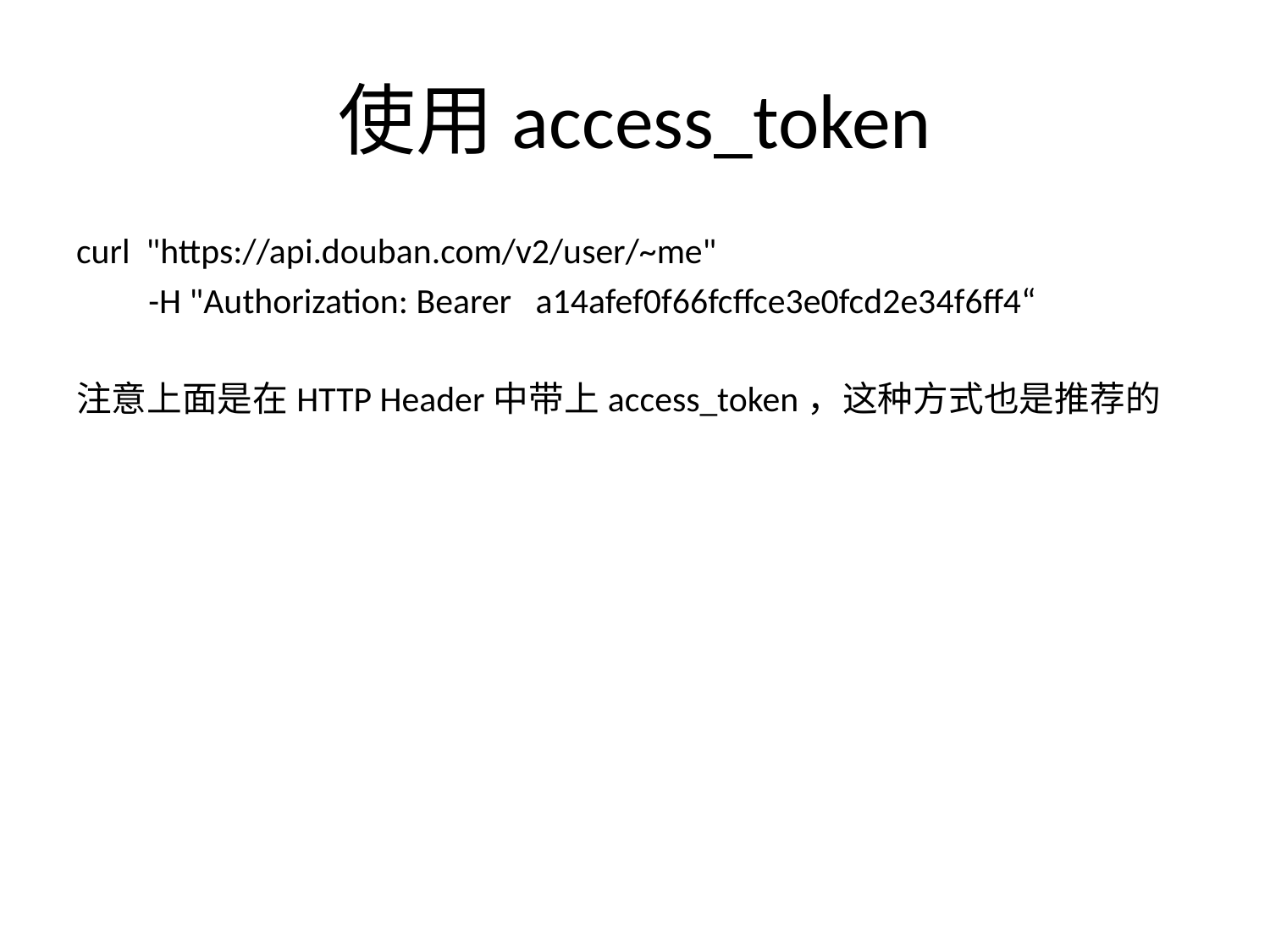

# 使用access_token
curl  "https://api.douban.com/v2/user/~me"
         -H "Authorization: Bearer   a14afef0f66fcffce3e0fcd2e34f6ff4“

注意上面是在HTTP Header中带上access_token，这种方式也是推荐的